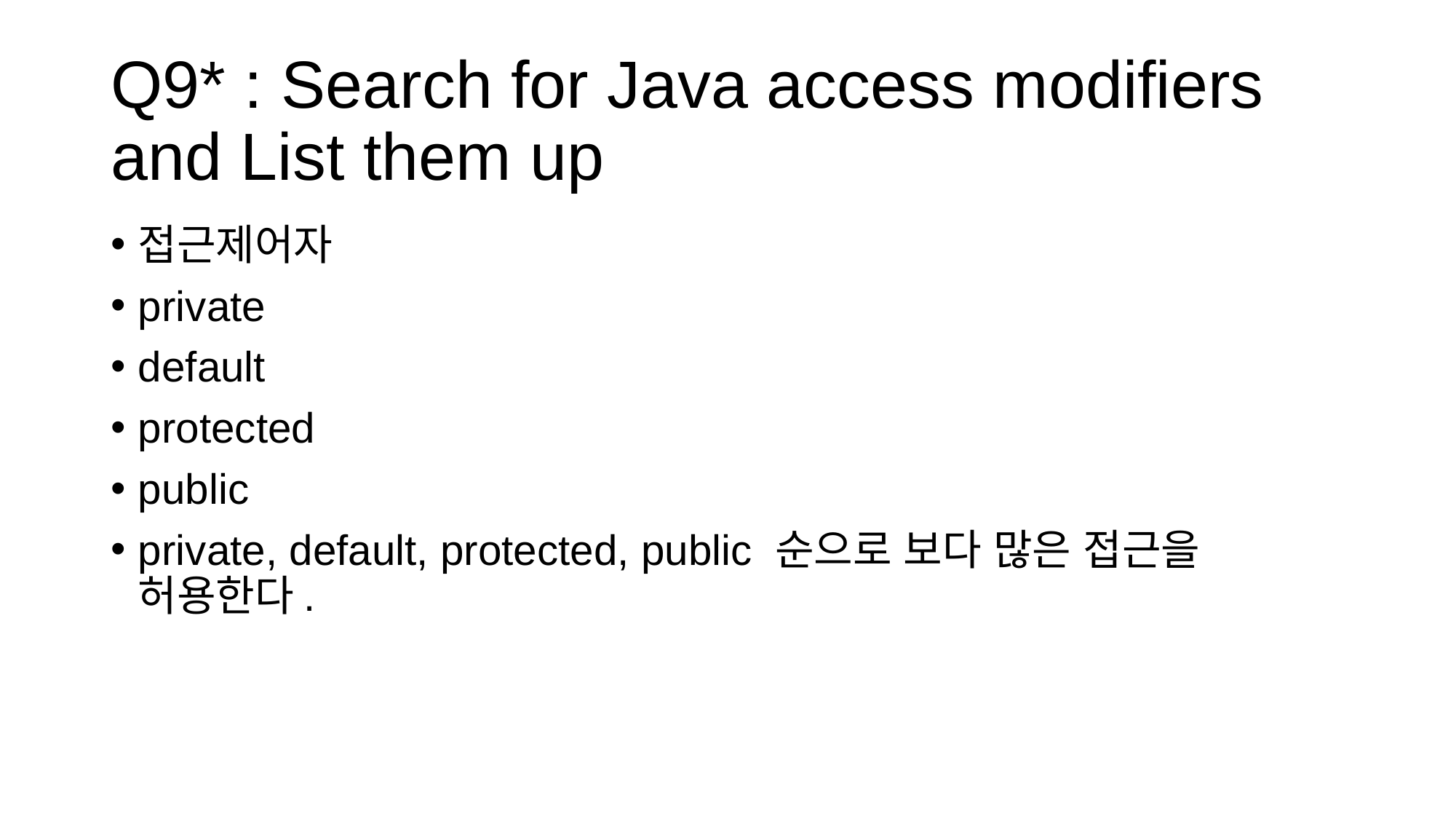

# Q9* : Search for Java access modifiers and List them up
접근제어자
private
default
protected
public
private, default, protected, public 순으로 보다 많은 접근을 허용한다.